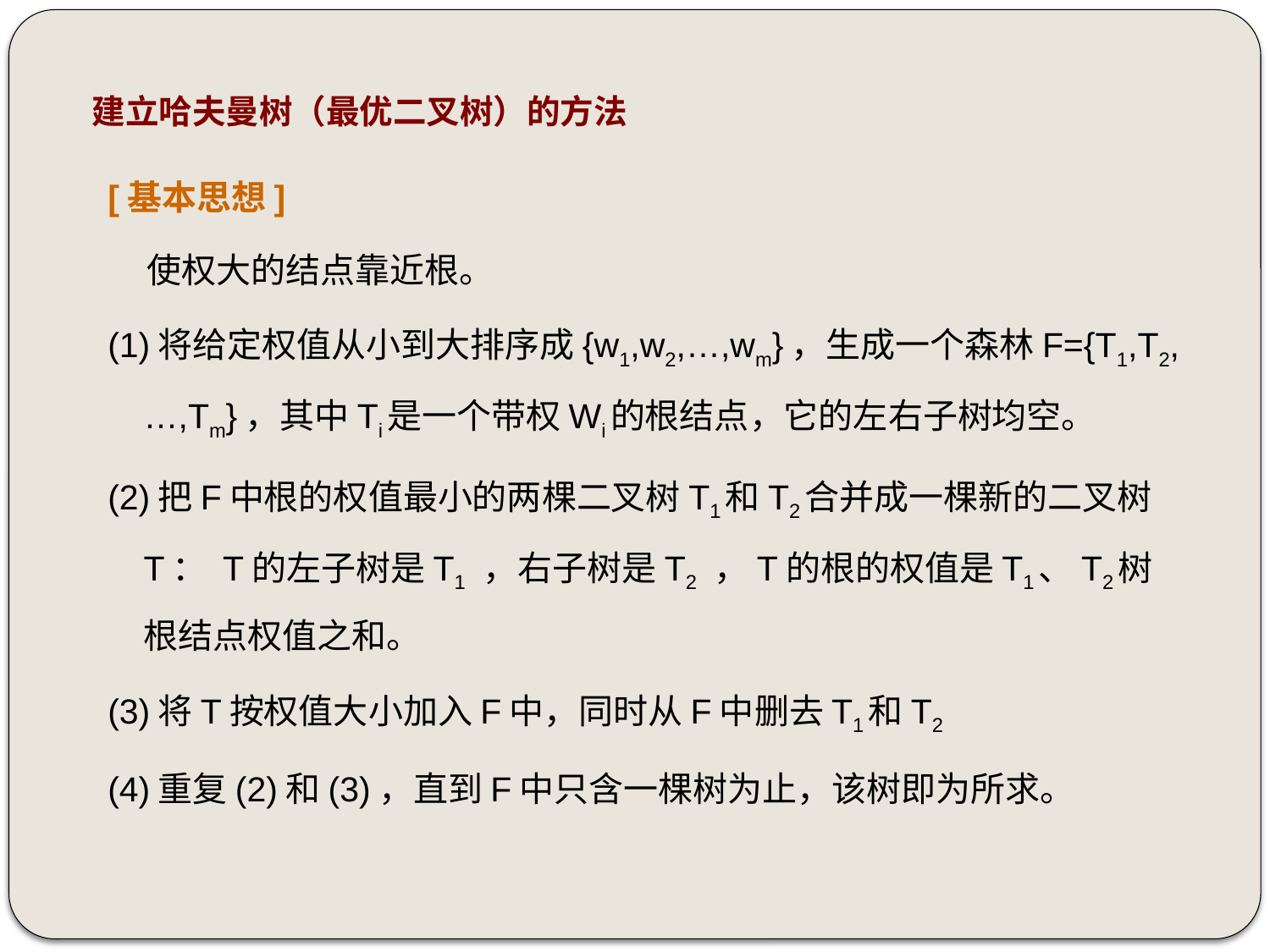

# 建立哈夫曼树（最优二叉树）的方法
[基本思想]
    使权大的结点靠近根。
(1)将给定权值从小到大排序成{w1,w2,…,wm}，生成一个森林F={T1,T2,…,Tm}，其中Ti是一个带权Wi的根结点，它的左右子树均空。
(2)把F中根的权值最小的两棵二叉树T1和T2合并成一棵新的二叉树T： T的左子树是T1 ，右子树是T2 ，T的根的权值是T1、T2树根结点权值之和。
(3)将T按权值大小加入F中，同时从F中删去T1和T2
(4)重复(2)和(3)，直到F中只含一棵树为止，该树即为所求。